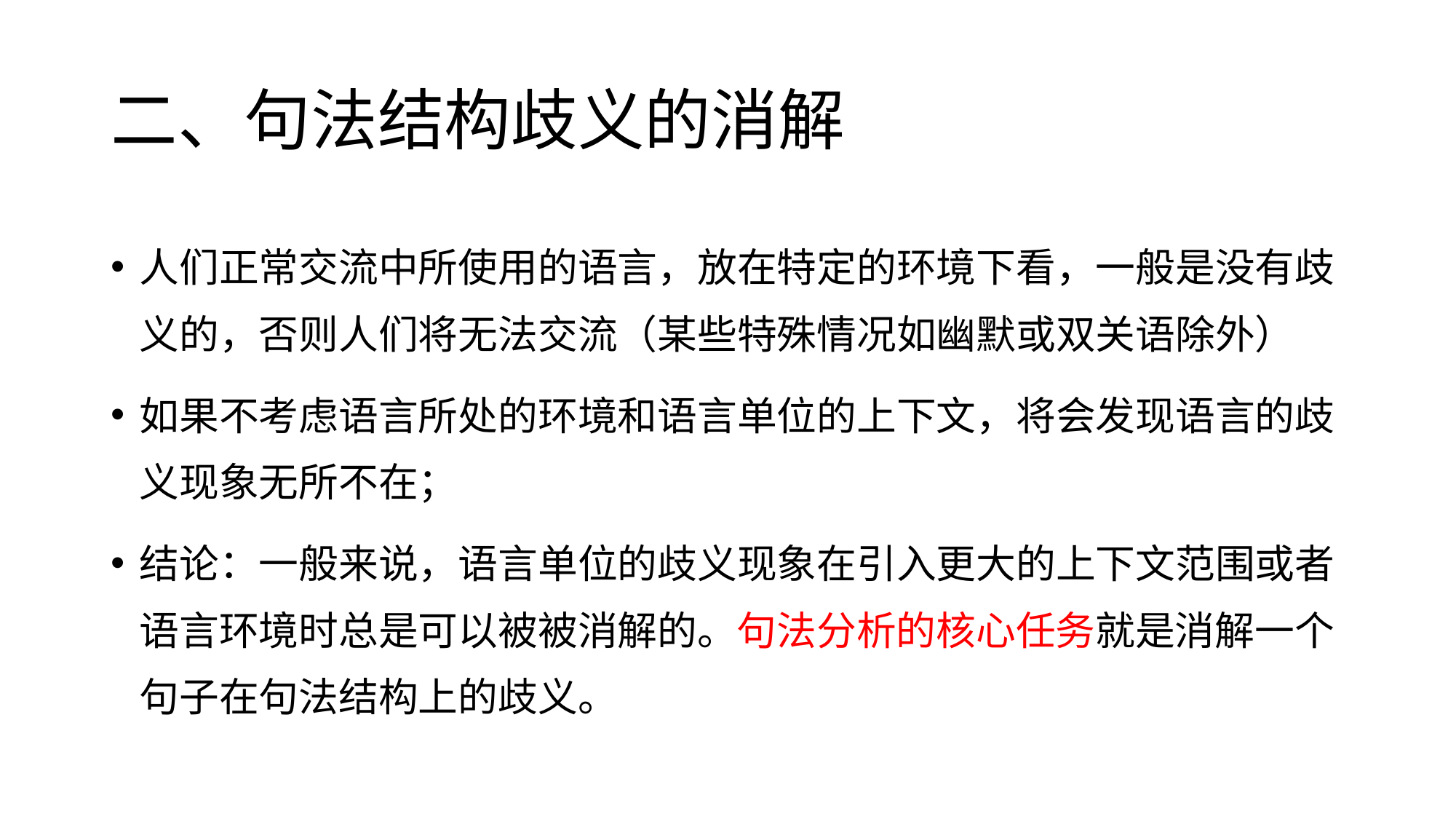

# 二、句法结构歧义的消解
人们正常交流中所使用的语言，放在特定的环境下看，一般是没有歧义的，否则人们将无法交流（某些特殊情况如幽默或双关语除外）
如果不考虑语言所处的环境和语言单位的上下文，将会发现语言的歧义现象无所不在；
结论：一般来说，语言单位的歧义现象在引入更大的上下文范围或者语言环境时总是可以被被消解的。句法分析的核心任务就是消解一个句子在句法结构上的歧义。